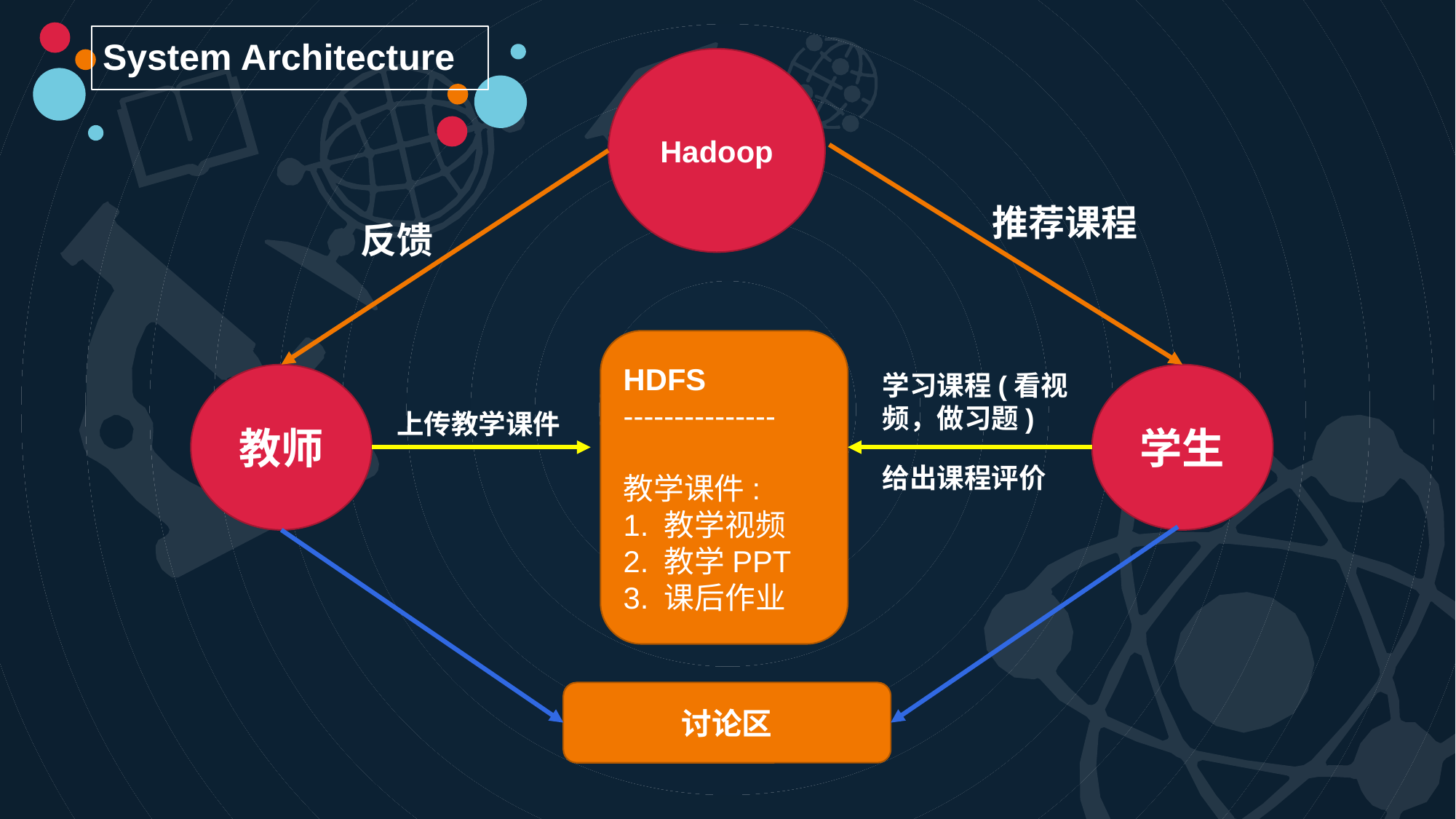

System Architecture
Hadoop
推荐课程
反馈
HDFS
---------------

教学课件:
教学视频
教学PPT
课后作业
学习课程(看视频，做习题)
教师
学生
上传教学课件
给出课程评价
讨论区